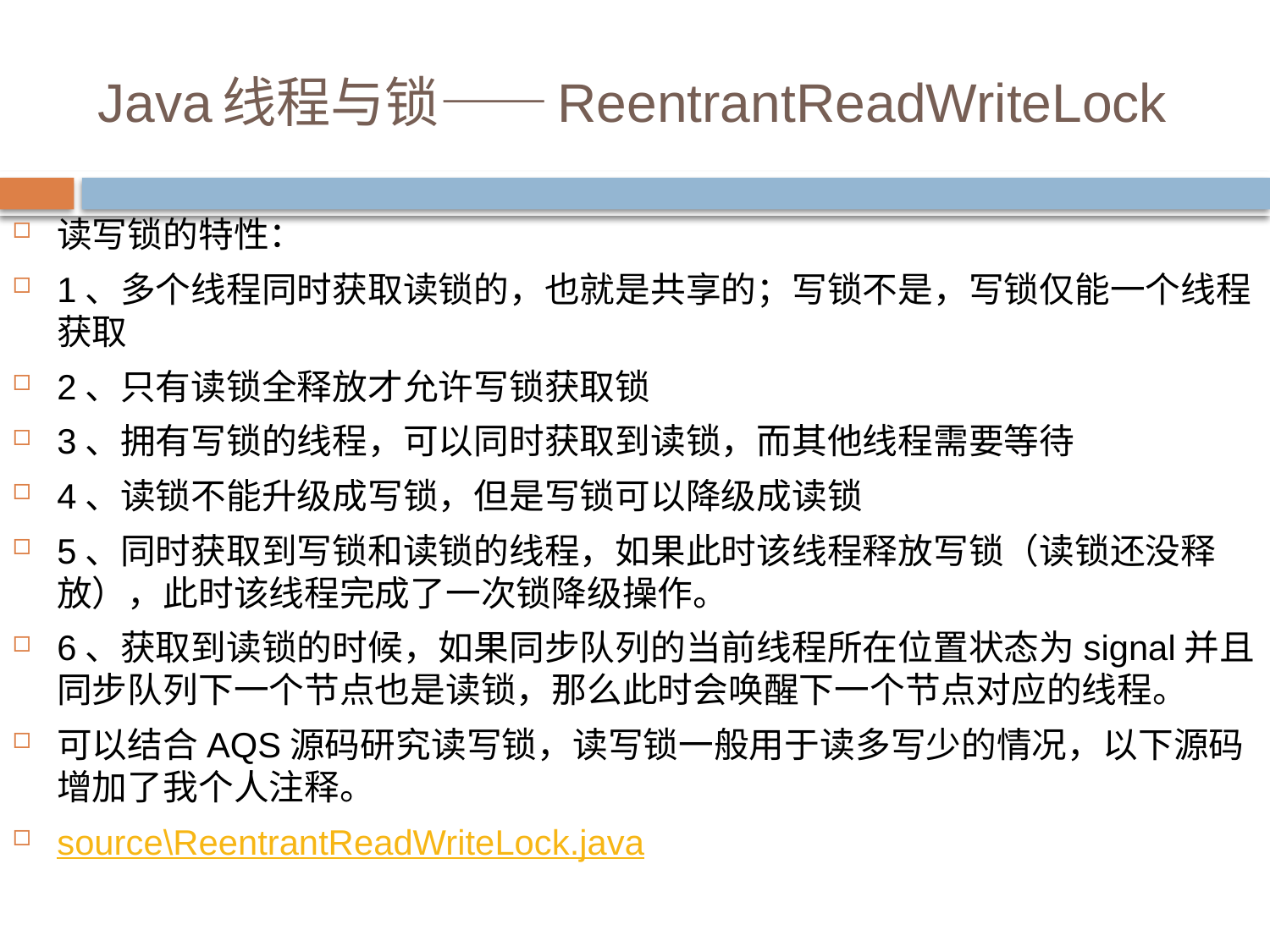

# Java线程与锁——ReentrantReadWriteLock
读写锁的特性：
1、多个线程同时获取读锁的，也就是共享的；写锁不是，写锁仅能一个线程获取
2、只有读锁全释放才允许写锁获取锁
3、拥有写锁的线程，可以同时获取到读锁，而其他线程需要等待
4、读锁不能升级成写锁，但是写锁可以降级成读锁
5、同时获取到写锁和读锁的线程，如果此时该线程释放写锁（读锁还没释放），此时该线程完成了一次锁降级操作。
6、获取到读锁的时候，如果同步队列的当前线程所在位置状态为signal并且同步队列下一个节点也是读锁，那么此时会唤醒下一个节点对应的线程。
可以结合AQS源码研究读写锁，读写锁一般用于读多写少的情况，以下源码增加了我个人注释。
source\ReentrantReadWriteLock.java